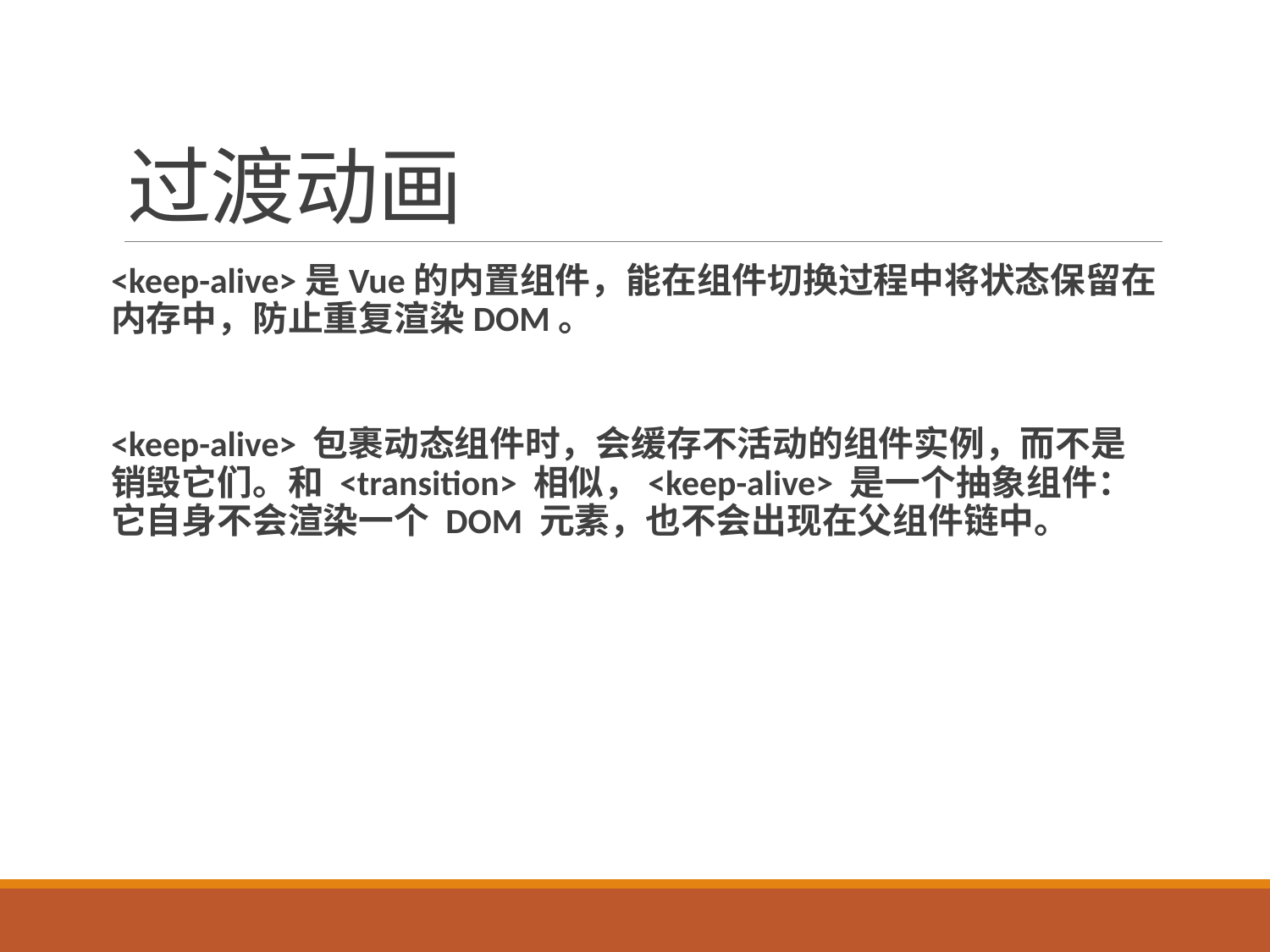

# 过渡动画
<keep-alive>是Vue的内置组件，能在组件切换过程中将状态保留在内存中，防止重复渲染DOM。

<keep-alive> 包裹动态组件时，会缓存不活动的组件实例，而不是销毁它们。和 <transition> 相似，<keep-alive> 是一个抽象组件：它自身不会渲染一个 DOM 元素，也不会出现在父组件链中。